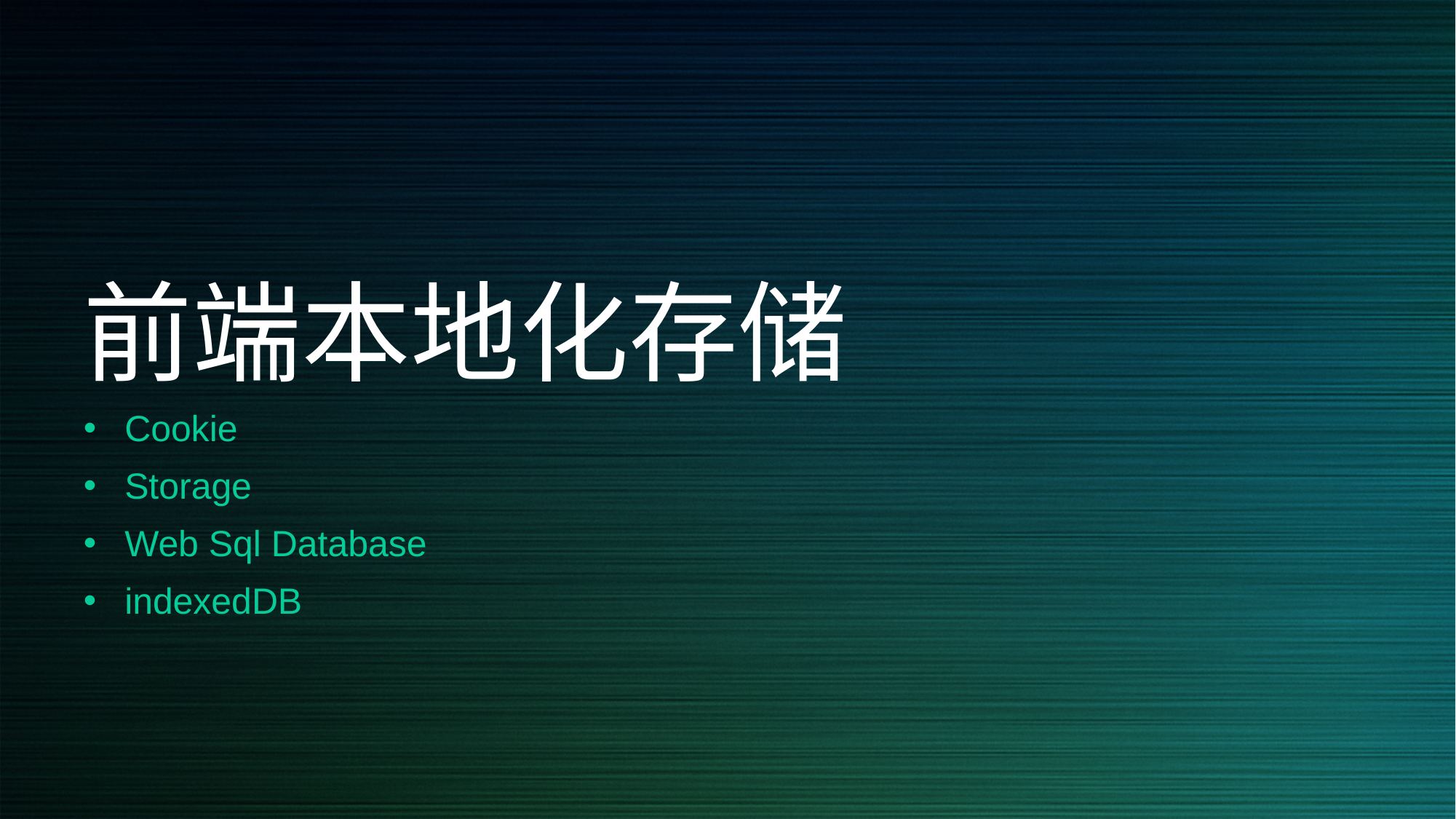

# 前端本地化存储
Cookie
Storage
Web Sql Database
indexedDB